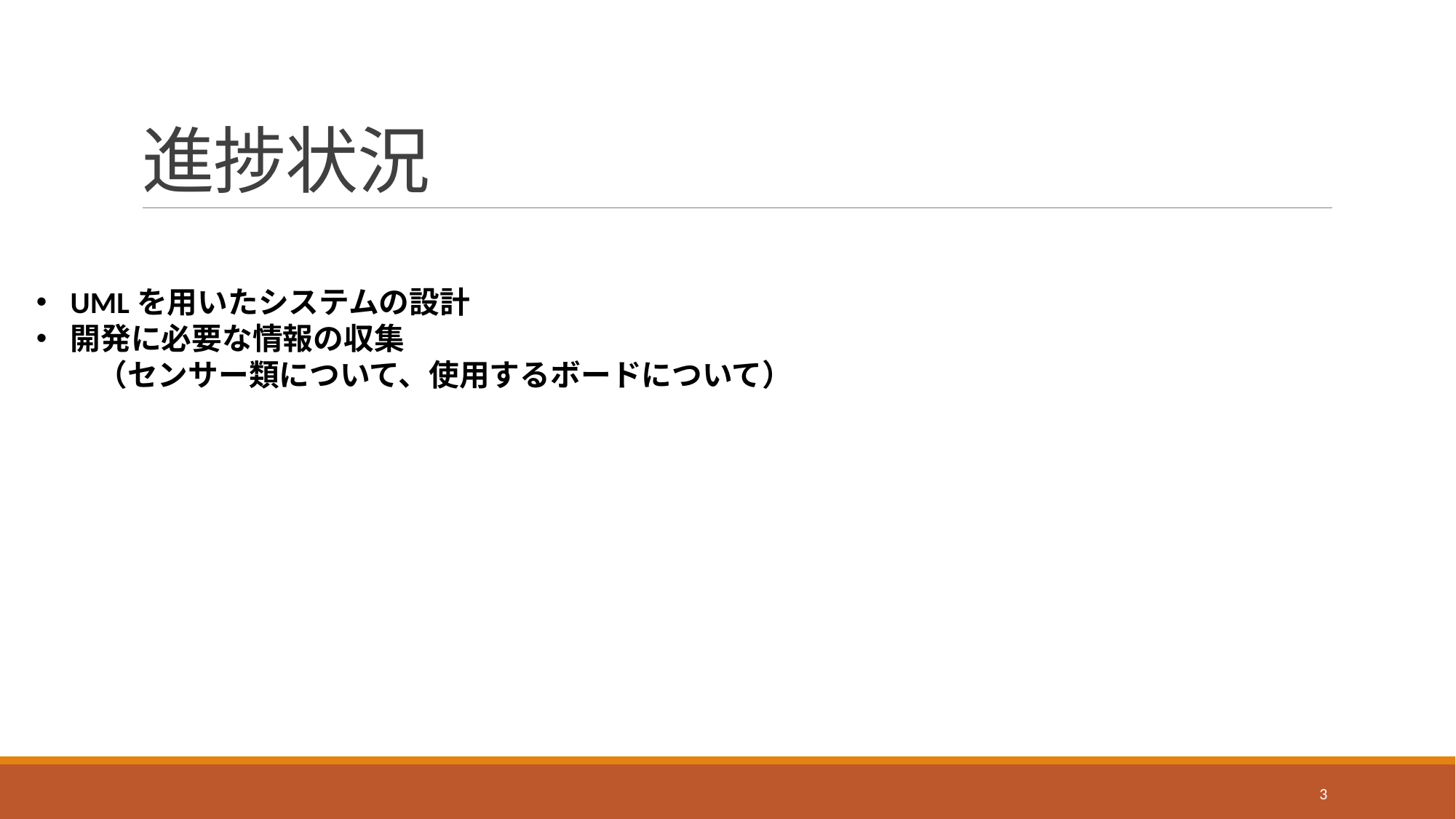

# 進捗状況
UMLを用いたシステムの設計
開発に必要な情報の収集
　　（センサー類について、使用するボードについて）

3